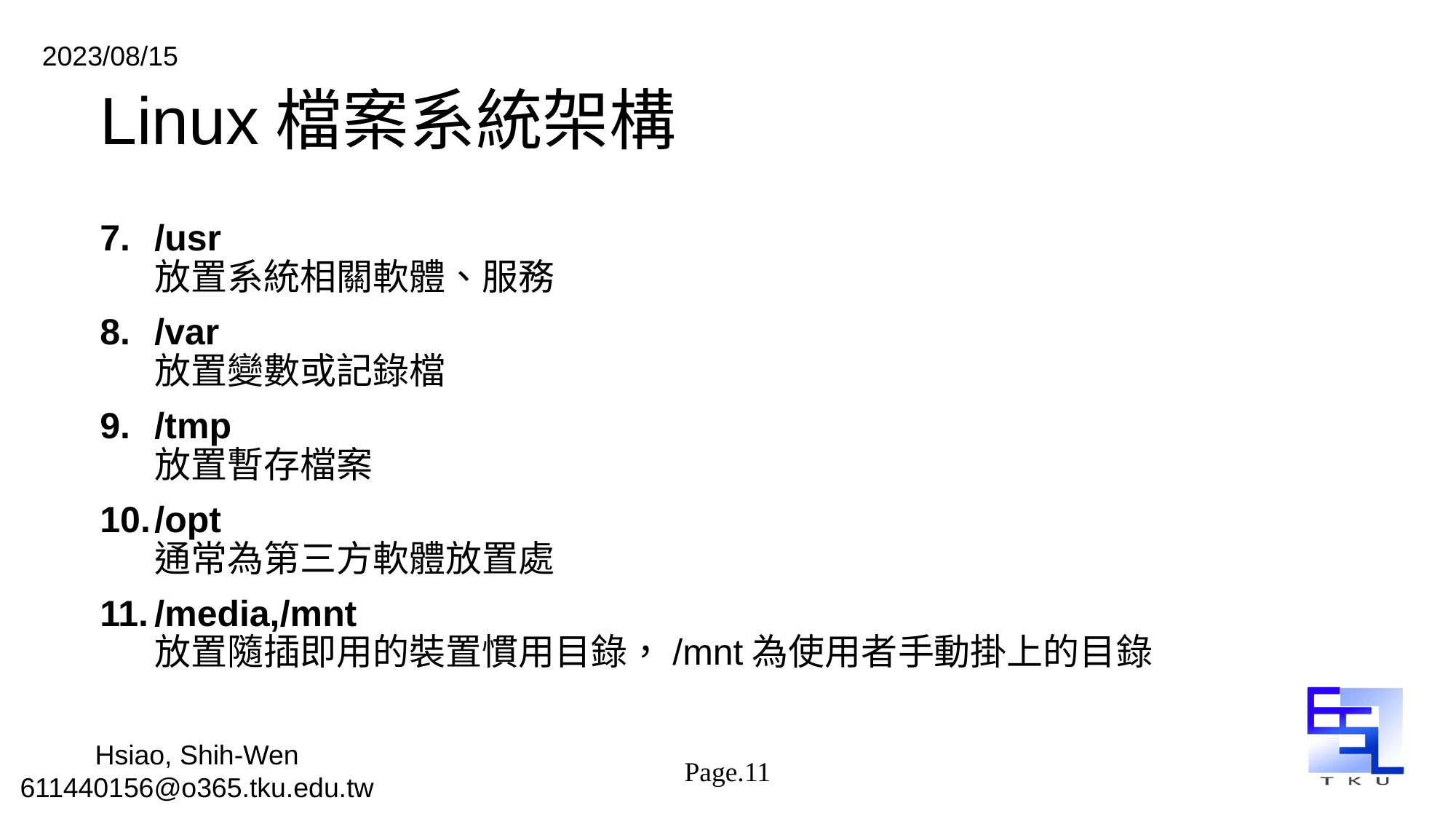

# Linux檔案系統架構
/usr
放置系統相關軟體、服務
/var
放置變數或記錄檔
/tmp
放置暫存檔案
/opt
通常為第三方軟體放置處
/media,/mnt
放置隨插即用的裝置慣用目錄，/mnt為使用者手動掛上的目錄